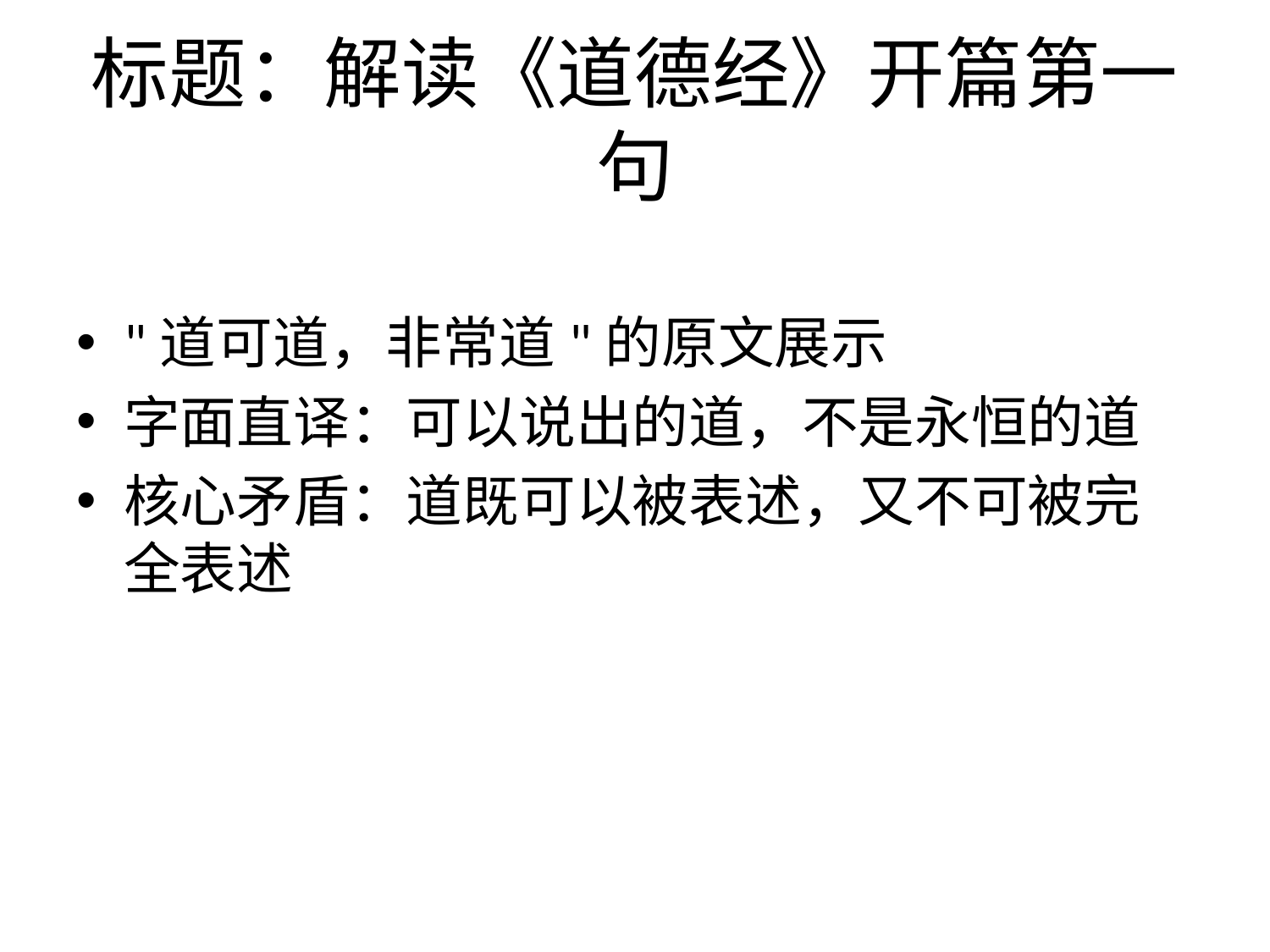

# 标题：解读《道德经》开篇第一句

"道可道，非常道"的原文展示
字面直译：可以说出的道，不是永恒的道
核心矛盾：道既可以被表述，又不可被完全表述